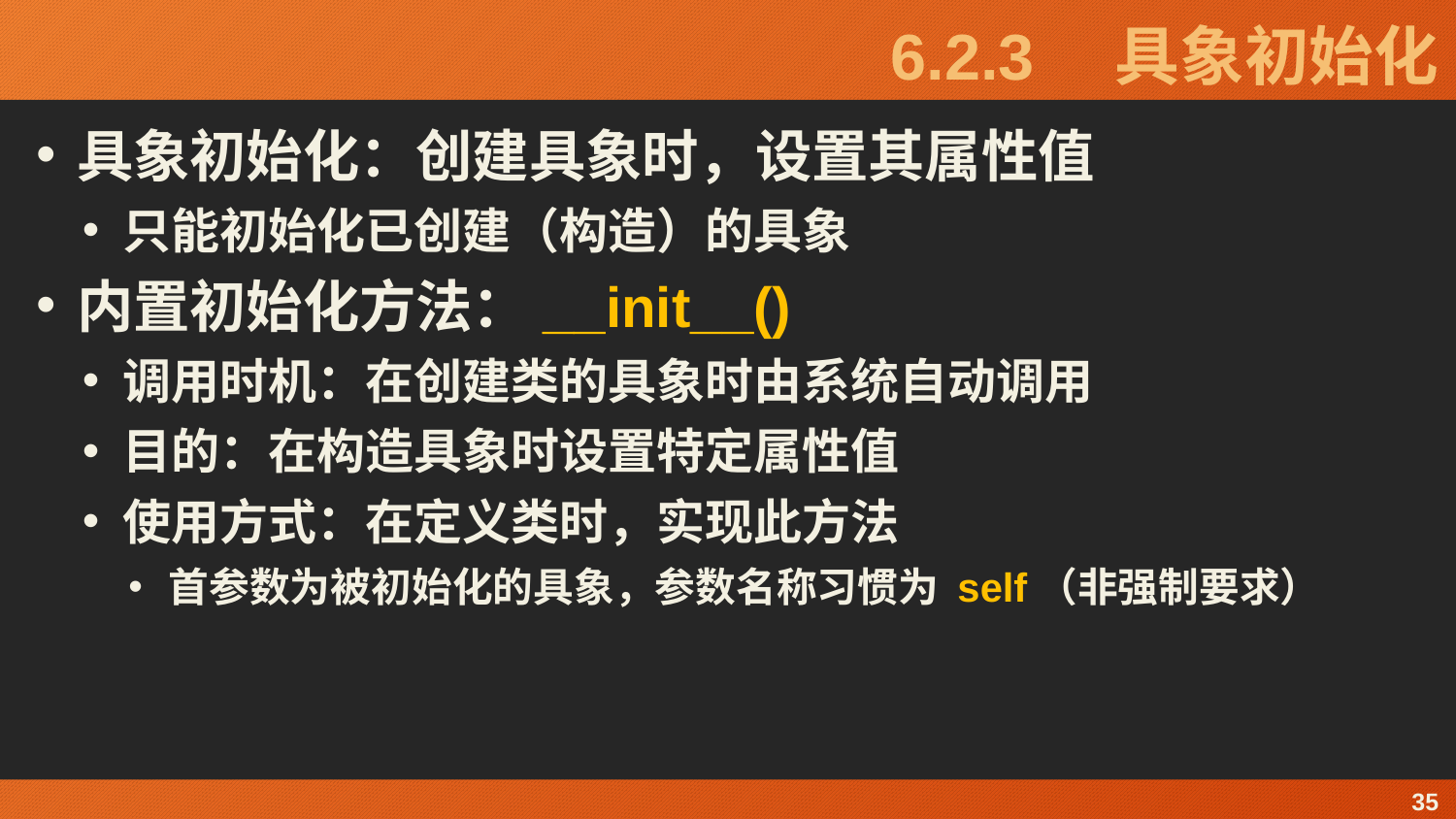

# 6.2.3　具象初始化
具象初始化：创建具象时，设置其属性值
只能初始化已创建（构造）的具象
内置初始化方法：__init__()
调用时机：在创建类的具象时由系统自动调用
目的：在构造具象时设置特定属性值
使用方式：在定义类时，实现此方法
首参数为被初始化的具象，参数名称习惯为 self（非强制要求）
35